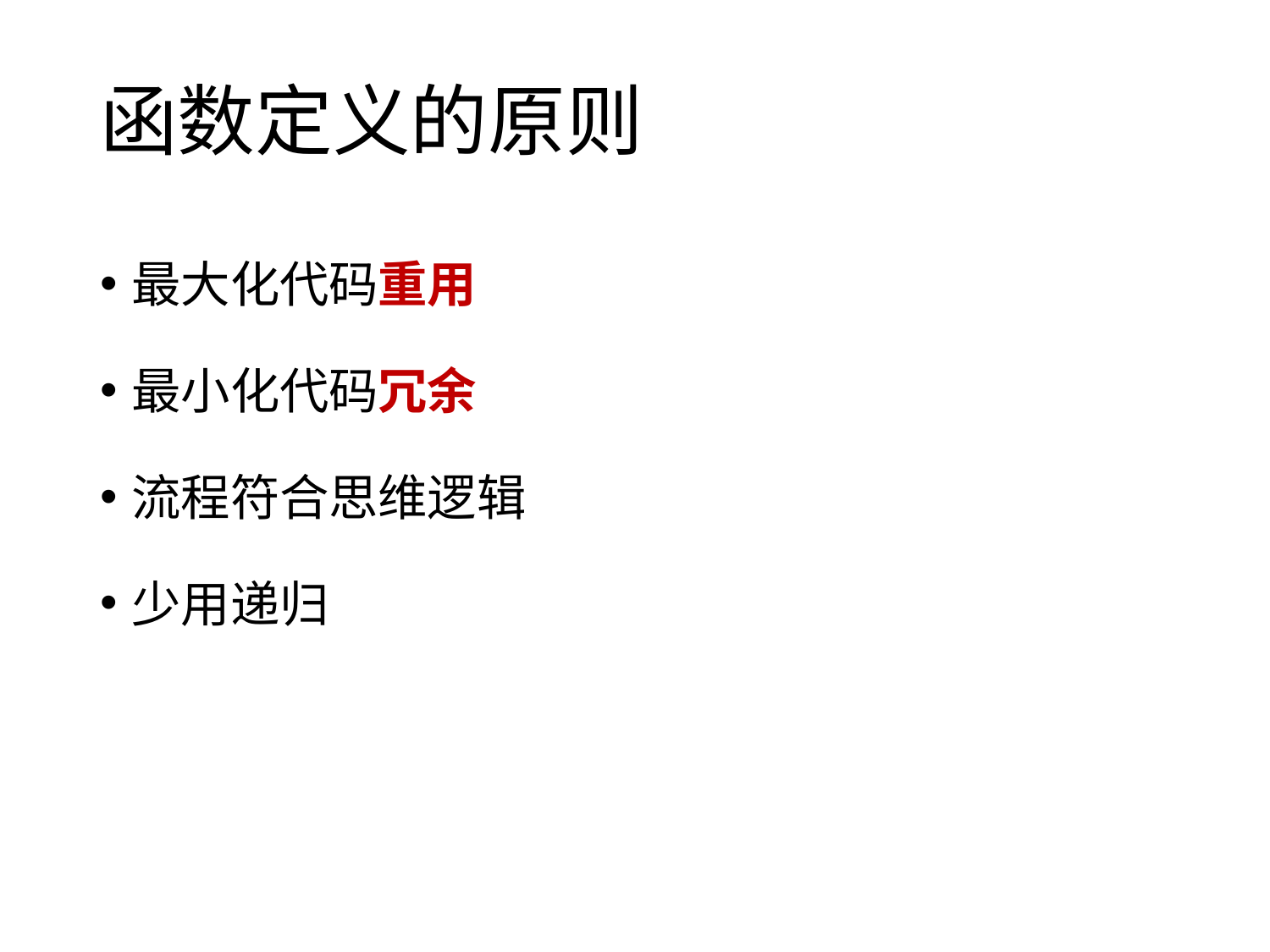

# 函数定义的原则
最大化代码重用
最小化代码冗余
流程符合思维逻辑
少用递归